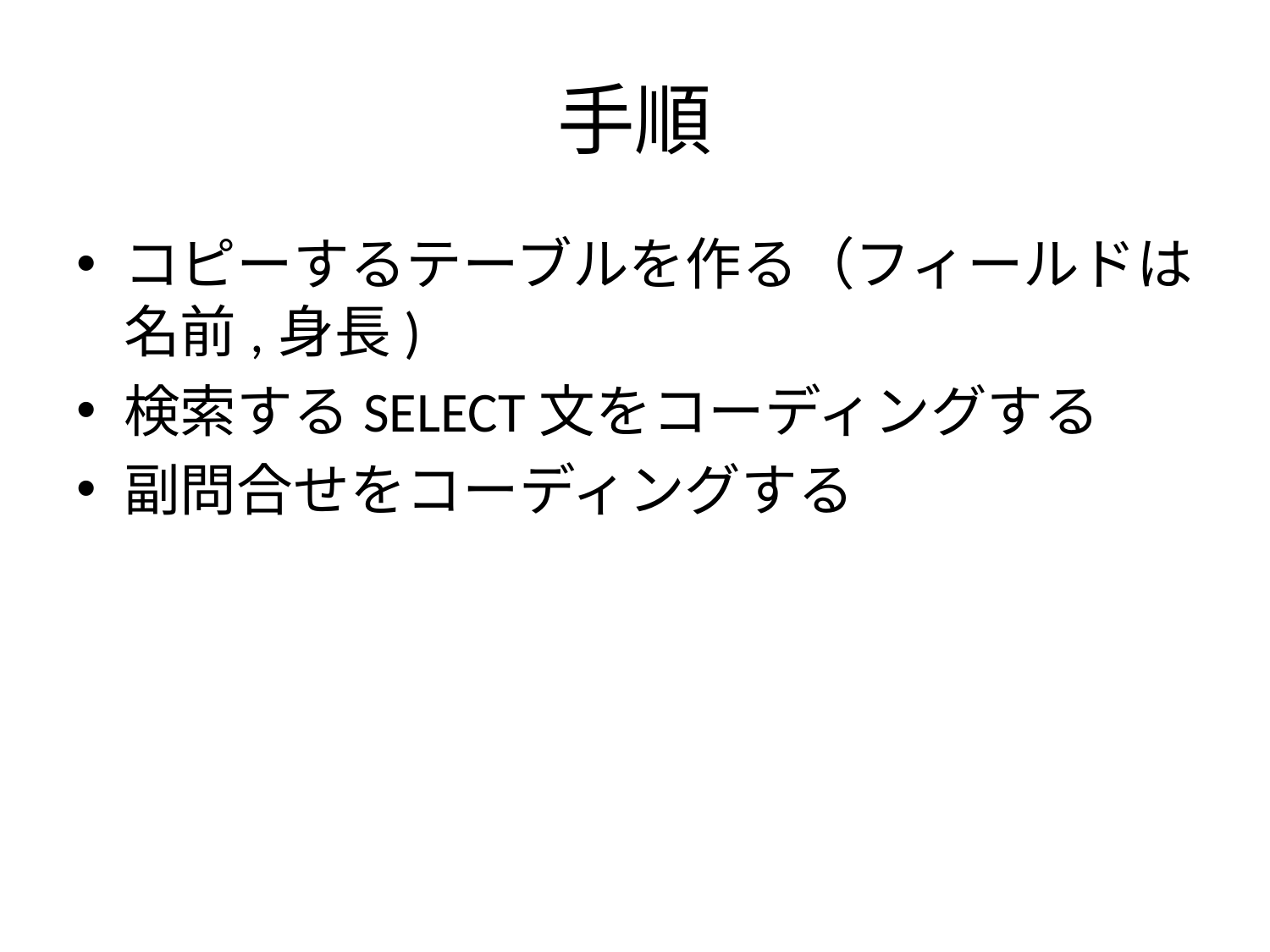

# 手順
コピーするテーブルを作る（フィールドは名前,身長)
検索するSELECT文をコーディングする
副問合せをコーディングする